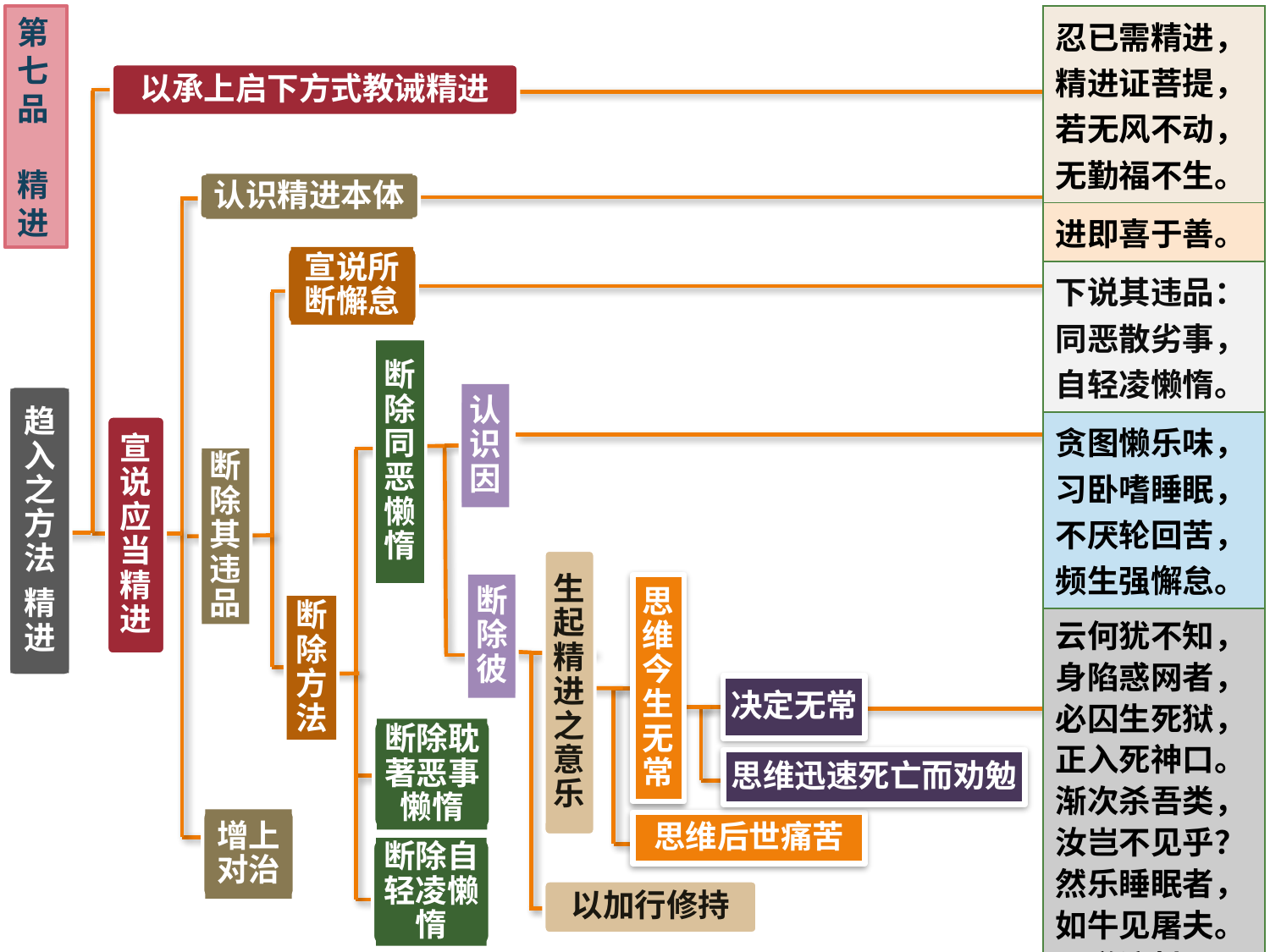

第七品

精进
| 忍已需精进，精进证菩提，若无风不动，无勤福不生。 |
| --- |
| 进即喜于善。 |
| 下说其违品：同恶散劣事，自轻凌懒惰。 |
| 贪图懒乐味，习卧嗜睡眠，不厌轮回苦，频生强懈怠。 |
| 云何犹不知，身陷惑网者，必囚生死狱，正入死神口。渐次杀吾类，汝岂不见乎？然乐睡眠者，如牛见屠夫。通道遍封已，死神正凝望，此时汝何能，贪食复耽眠？ |

以承上启下方式教诫精进

认识精进本体

宣说所断懈怠

断除同恶懒惰
认识因

趋入之方法
精进

宣说应当精进

断除其违品

生起精进之意乐
断除彼

思维今生无常

断除方法
决定无常

断除耽著恶事懒惰
思维迅速死亡而劝勉

增上对治
思维后世痛苦

断除自轻凌懒惰

以加行修持